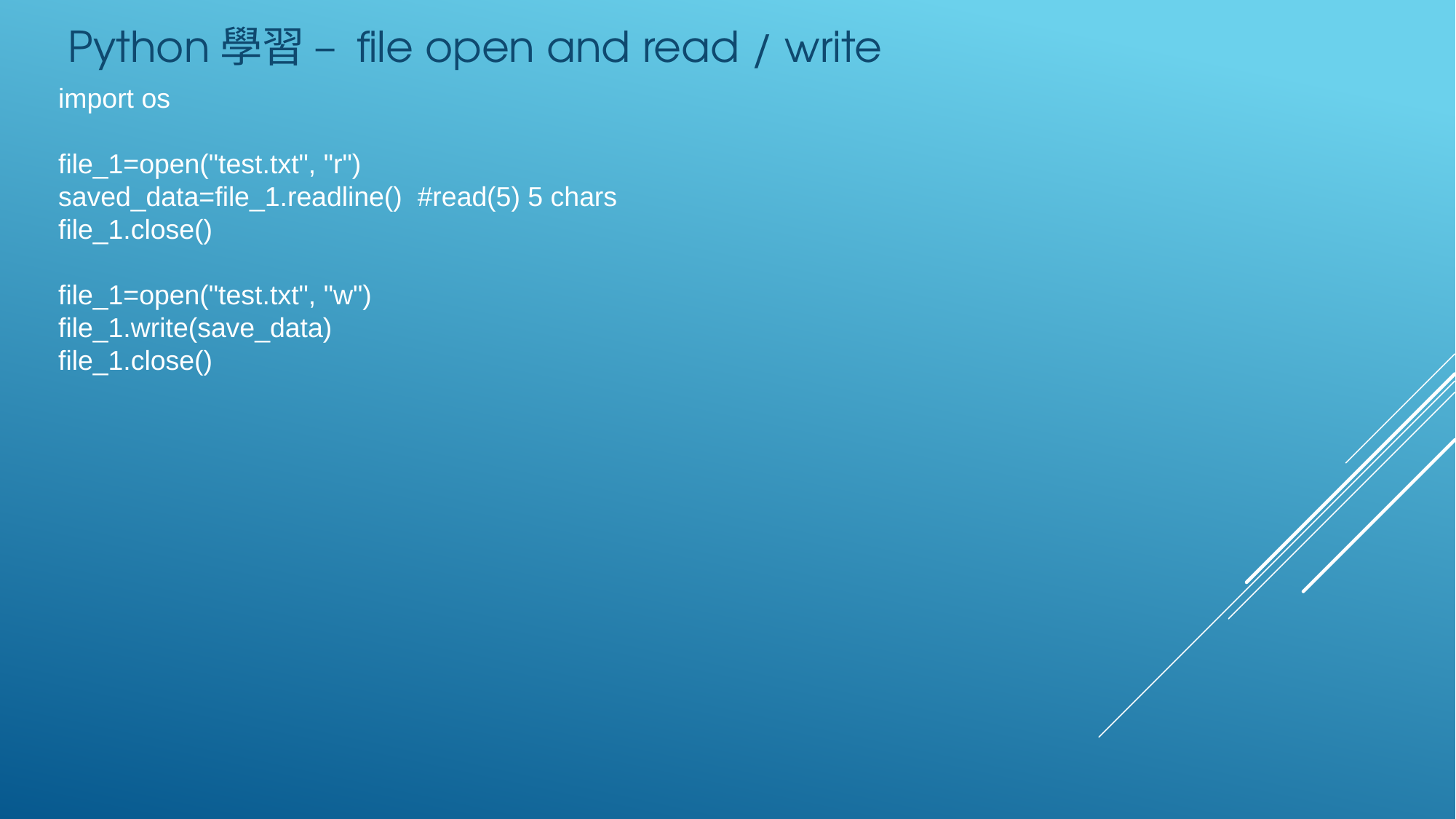

Python學習 – file open and read / write
import os

file_1=open("test.txt", "r")
saved_data=file_1.readline()  #read(5) 5 chars
file_1.close()

file_1=open("test.txt", "w")
file_1.write(save_data)
file_1.close()